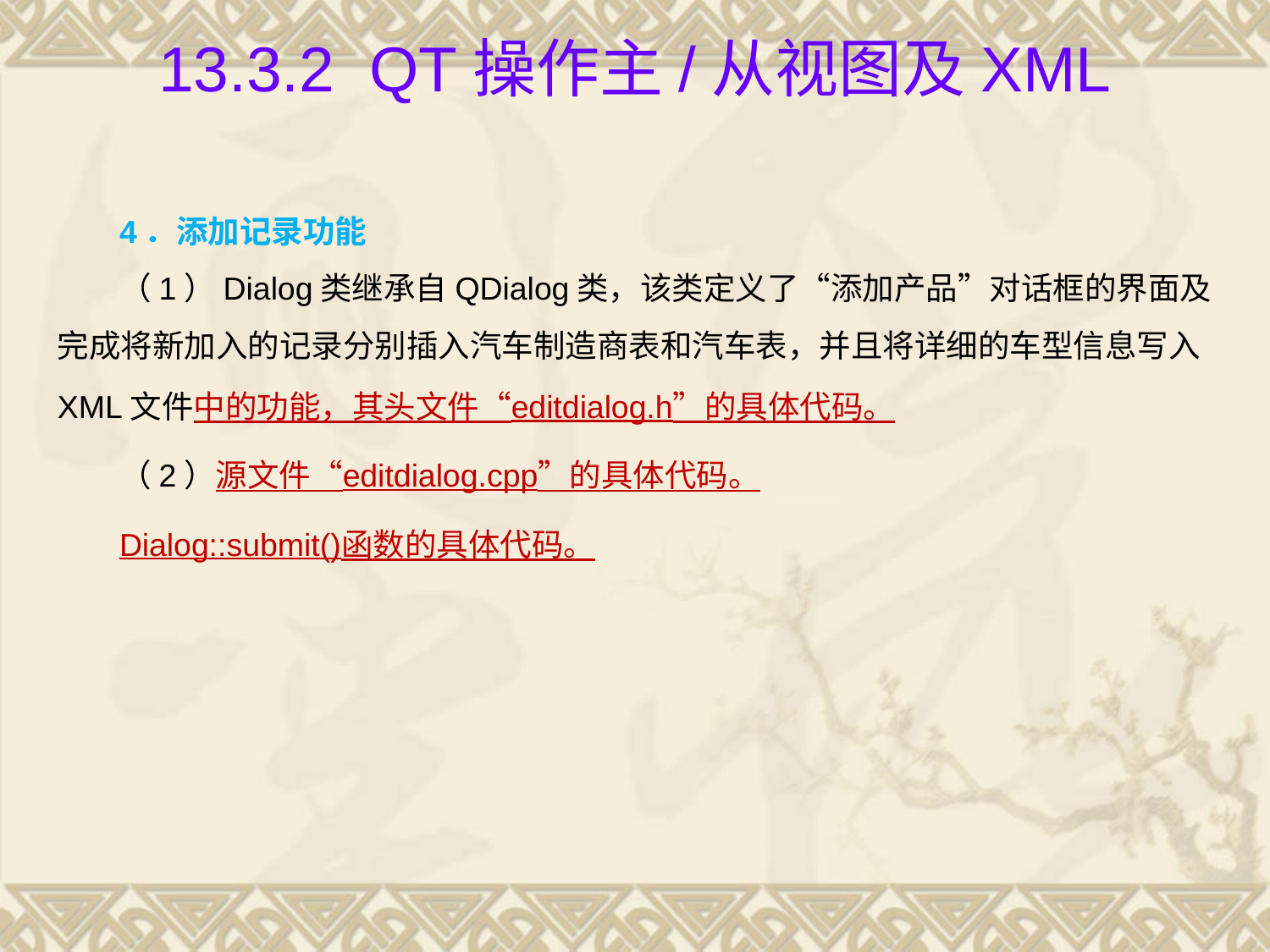

# 13.3.2  Qt操作主/从视图及XML
4．添加记录功能
（1）Dialog类继承自QDialog类，该类定义了“添加产品”对话框的界面及完成将新加入的记录分别插入汽车制造商表和汽车表，并且将详细的车型信息写入XML文件中的功能，其头文件“editdialog.h”的具体代码。
（2）源文件“editdialog.cpp”的具体代码。
Dialog::submit()函数的具体代码。